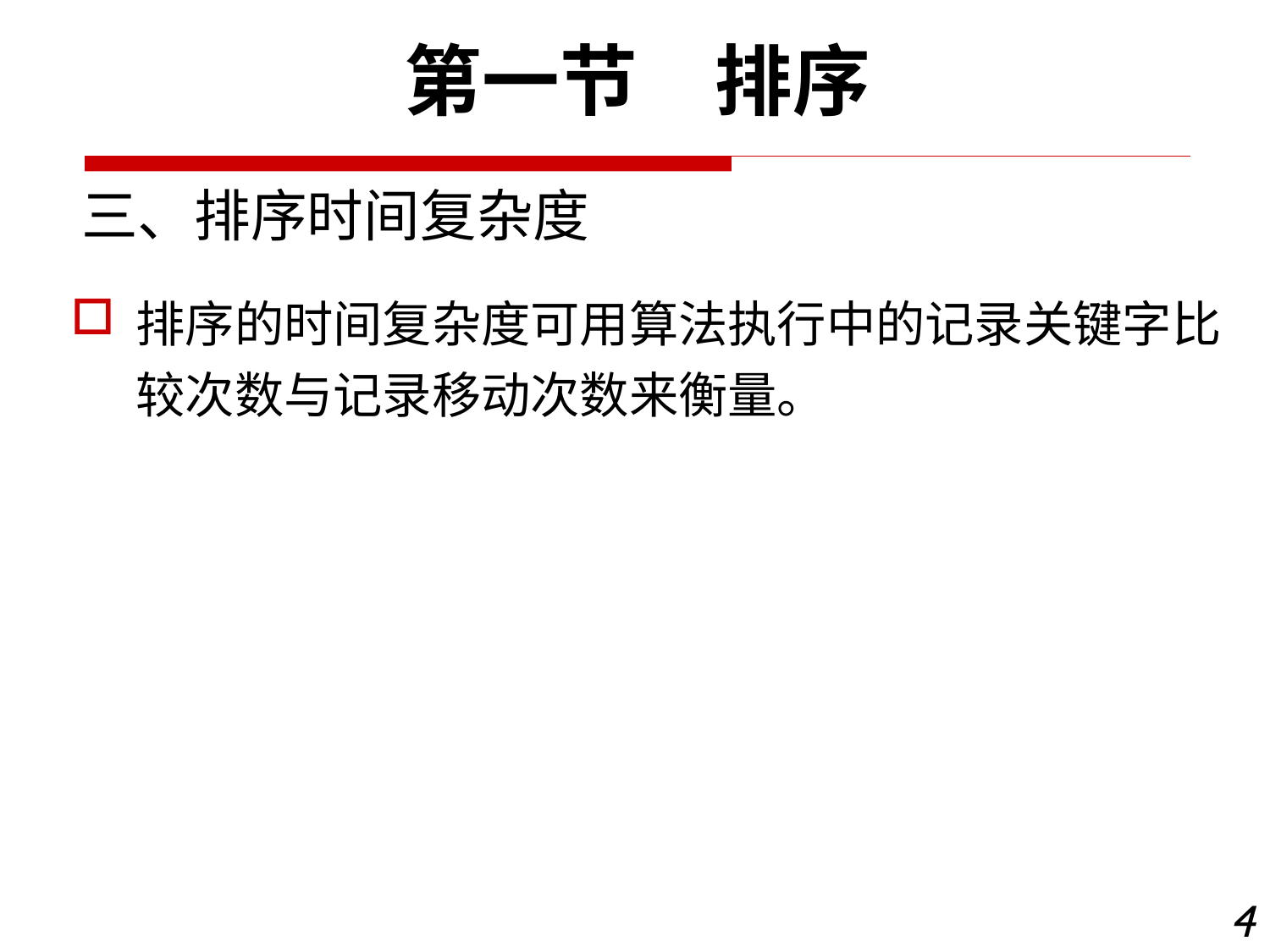

第一节　排序
三、排序时间复杂度
排序的时间复杂度可用算法执行中的记录关键字比较次数与记录移动次数来衡量。
4